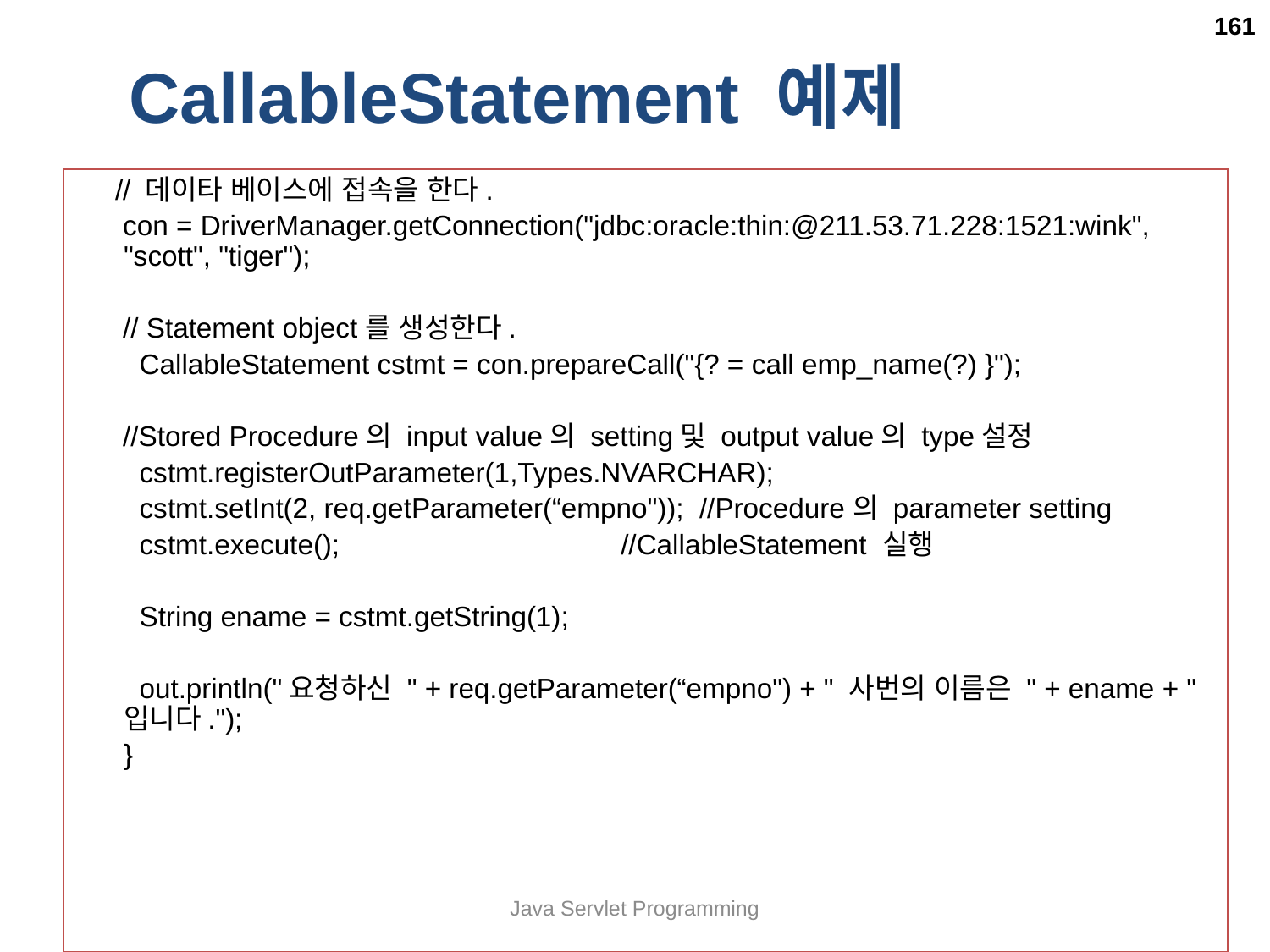

161
CallableStatement 예제
     // 데이타 베이스에 접속을 한다.
      con = DriverManager.getConnection("jdbc:oracle:thin:@211.53.71.228:1521:wink", "scott", "tiger");

      // Statement object를 생성한다.
	  CallableStatement cstmt = con.prepareCall("{? = call emp_name(?) }");

      //Stored Procedure의 input value의 setting및 output value의 type설정
	  cstmt.registerOutParameter(1,Types.NVARCHAR);
	  cstmt.setInt(2, req.getParameter(“empno"));  //Procedure의 parameter setting
	  cstmt.execute();                                    //CallableStatement 실행

	  String ename = cstmt.getString(1);

	  out.println("요청하신 " + req.getParameter(“empno") + " 사번의 이름은 " + ename + " 입니다.");
	}

Java Servlet Programming